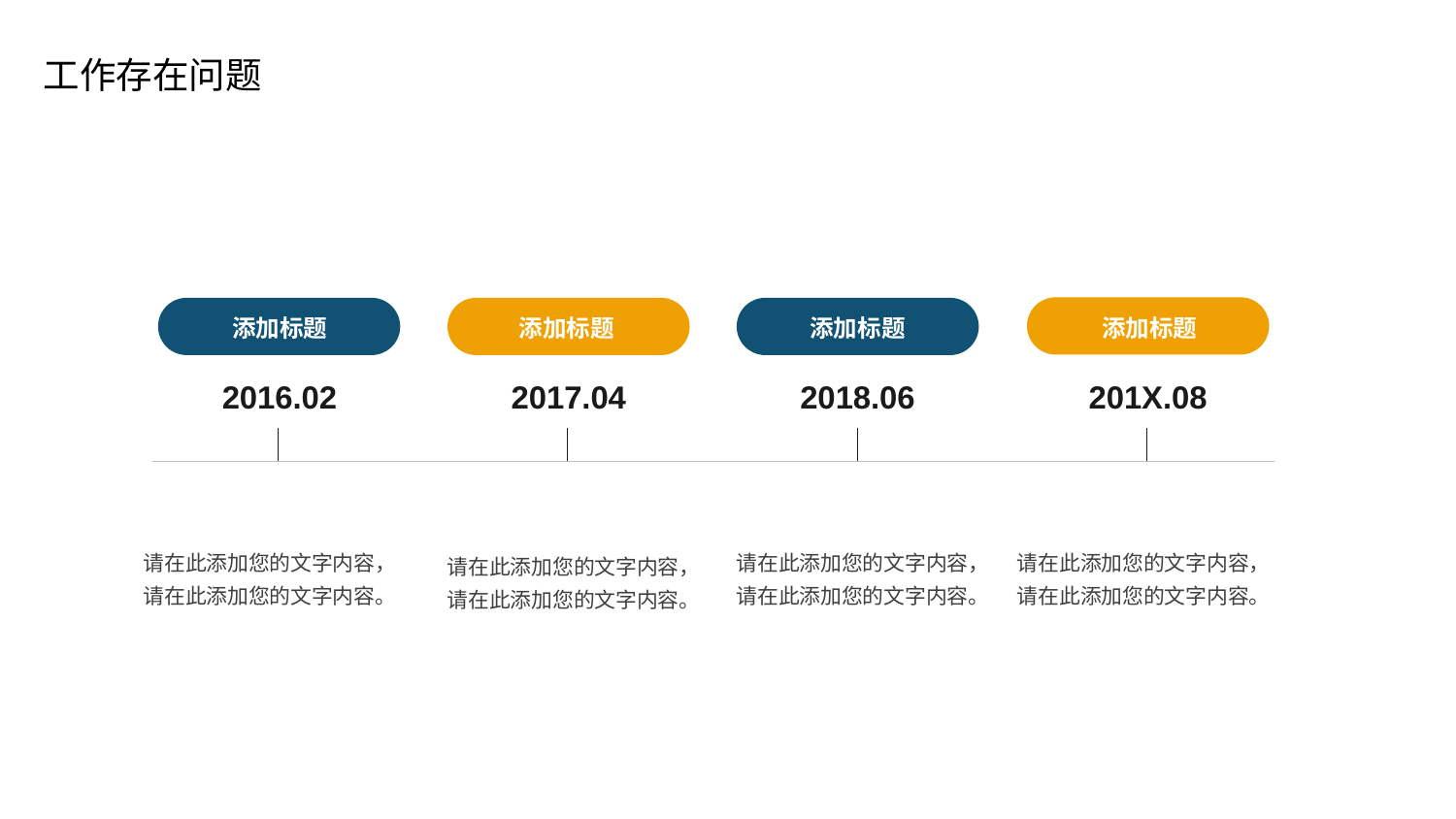

添加标题
添加标题
添加标题
添加标题
2016.02
2017.04
2018.06
201X.08
请在此添加您的文字内容，请在此添加您的文字内容。
请在此添加您的文字内容，请在此添加您的文字内容。
请在此添加您的文字内容，请在此添加您的文字内容。
请在此添加您的文字内容，请在此添加您的文字内容。